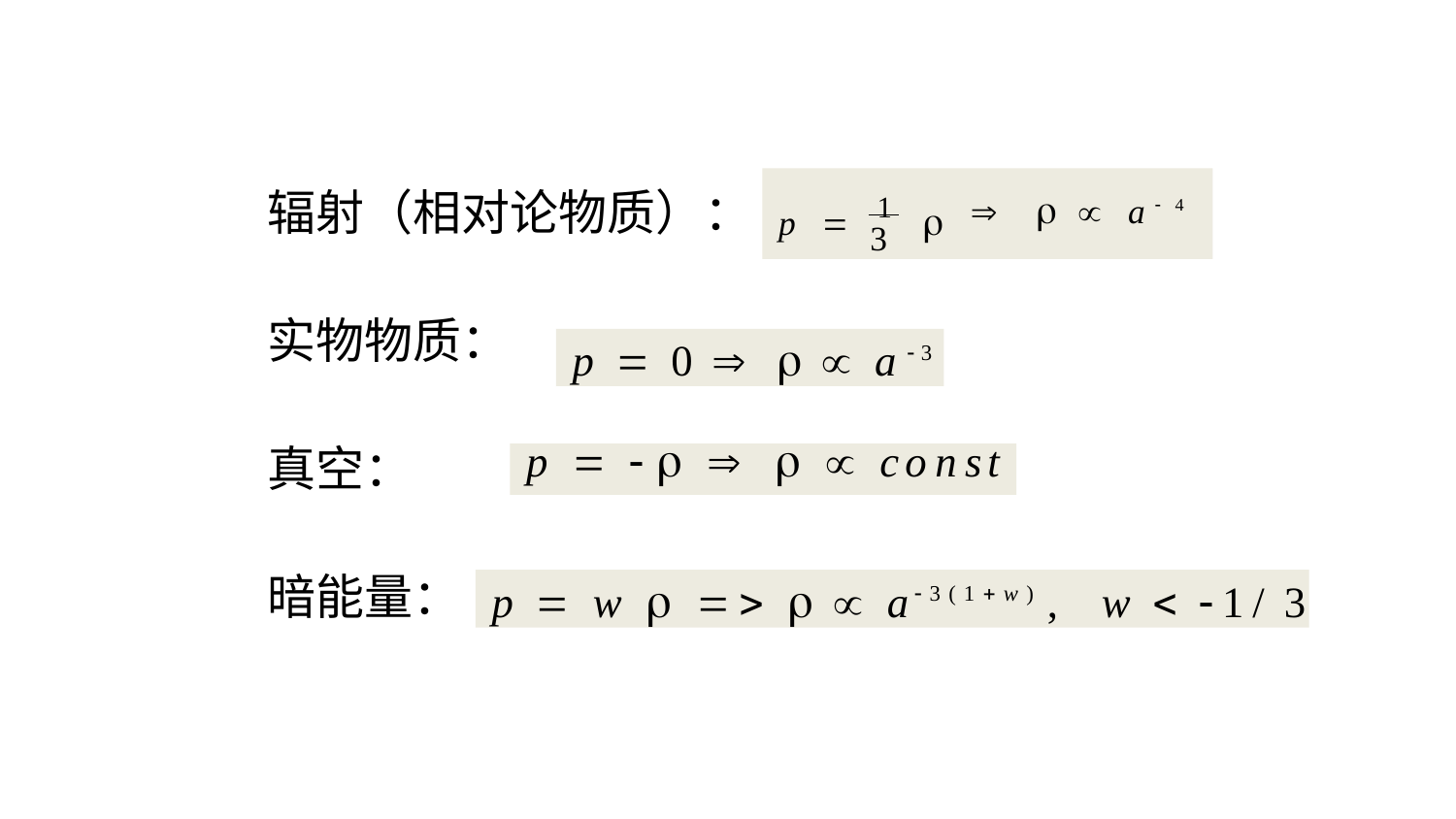

# 辐射（相对论物质）：
p = 1 ρ
⇒ ρ ∝ a−4
3
实物物质：
p = 0 ⇒ ρ ∝ a−3
p = −ρ ⇒ ρ ∝ const
真空：

暗能量：
p = w ρ => ρ ∝ a−3(1+w) ,	w < −1/ 3